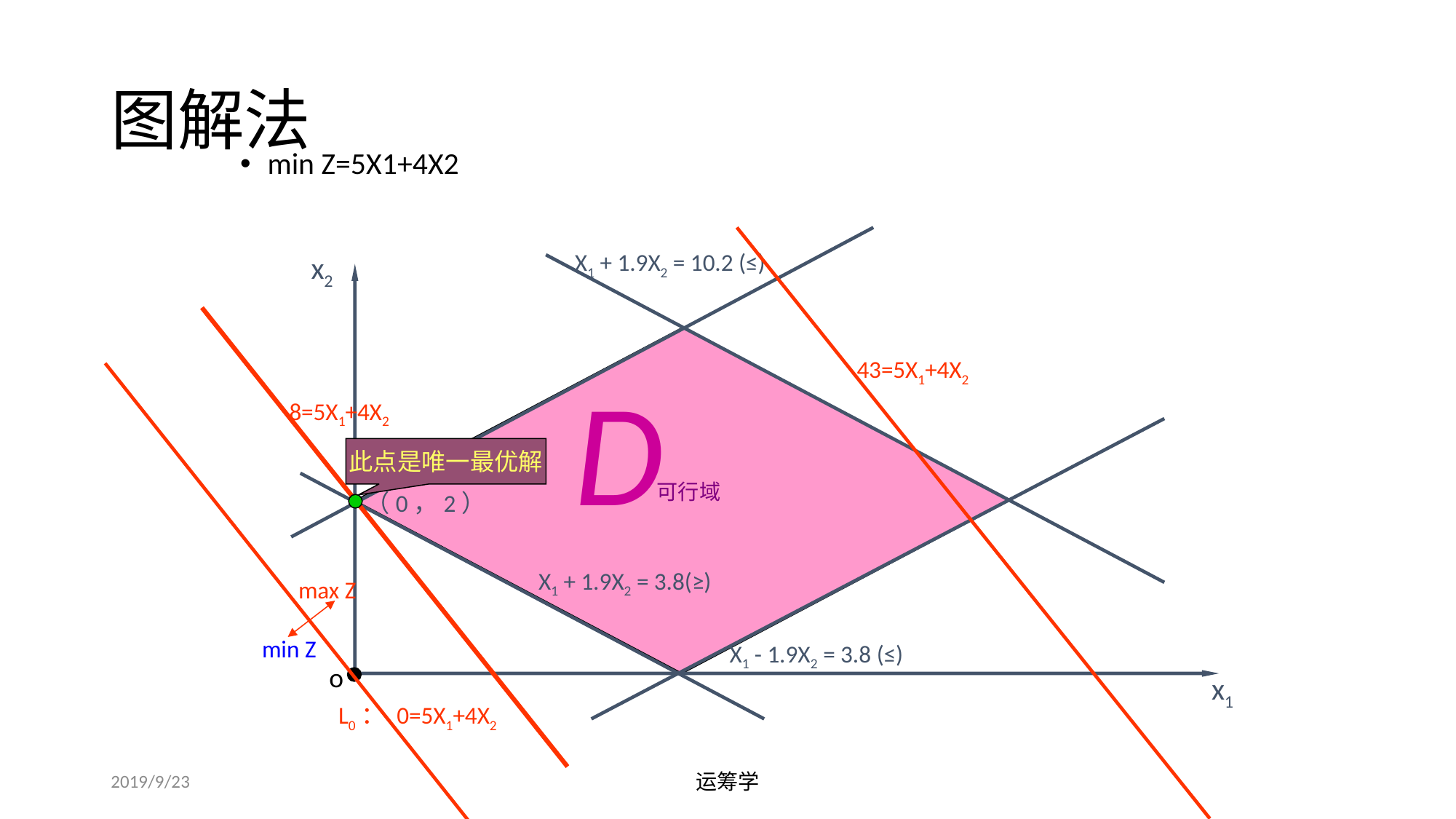

# 图解法
min Z=5X1+4X2

X1 + 1.9X2 = 10.2 (≤)
x2

43=5X1+4X2
D

 8=5X1+4X2

此点是唯一最优解

可行域
（0，2）

X1 + 1.9X2 = 3.8(≥)
 max Z

 min Z
X1 - 1.9X2 = 3.8 (≤)
o
x1

L0： 0=5X1+4X2
2019/9/23
运筹学